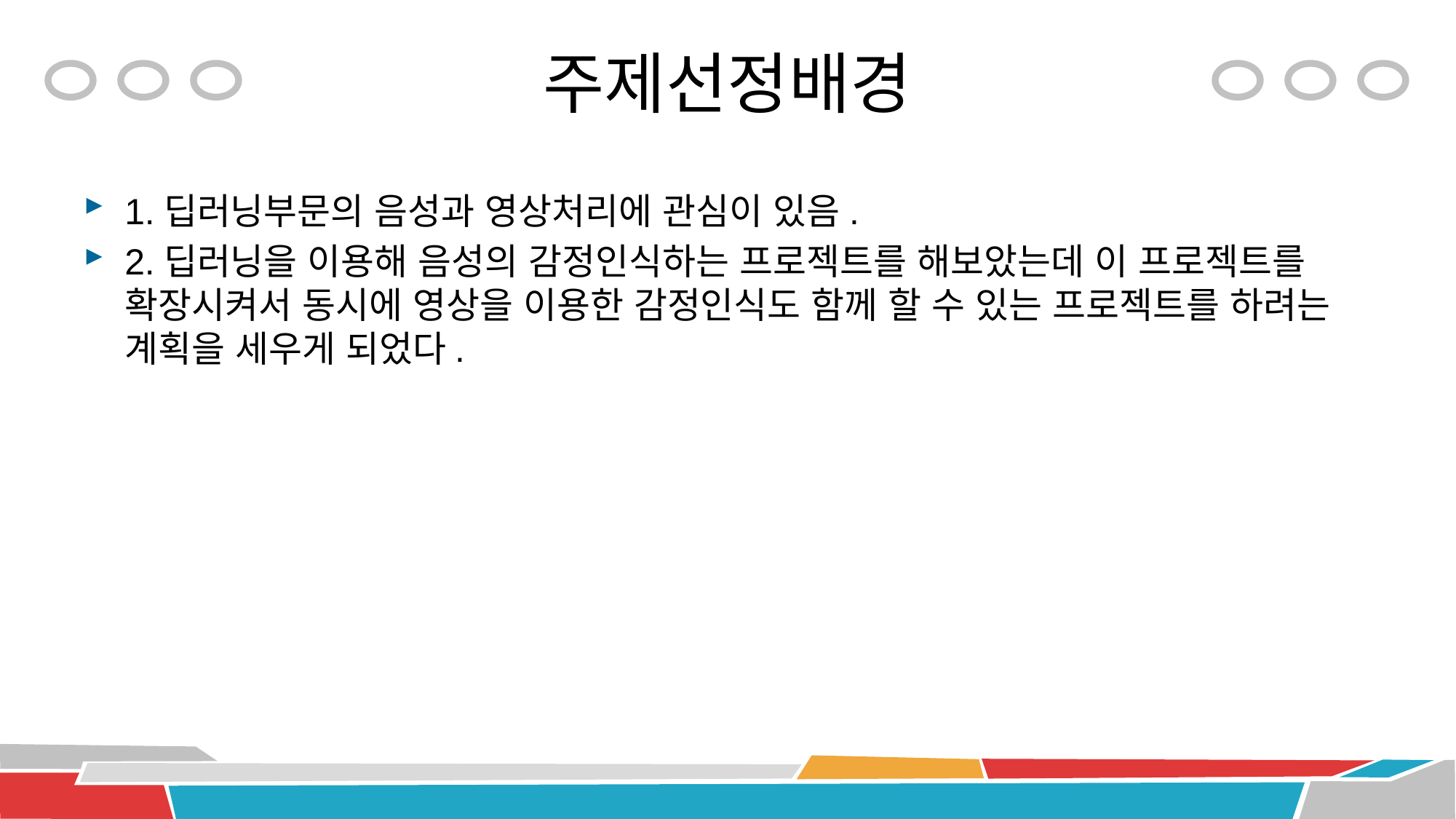

# 주제선정배경
1.딥러닝부문의 음성과 영상처리에 관심이 있음.
2.딥러닝을 이용해 음성의 감정인식하는 프로젝트를 해보았는데 이 프로젝트를 확장시켜서 동시에 영상을 이용한 감정인식도 함께 할 수 있는 프로젝트를 하려는 계획을 세우게 되었다.